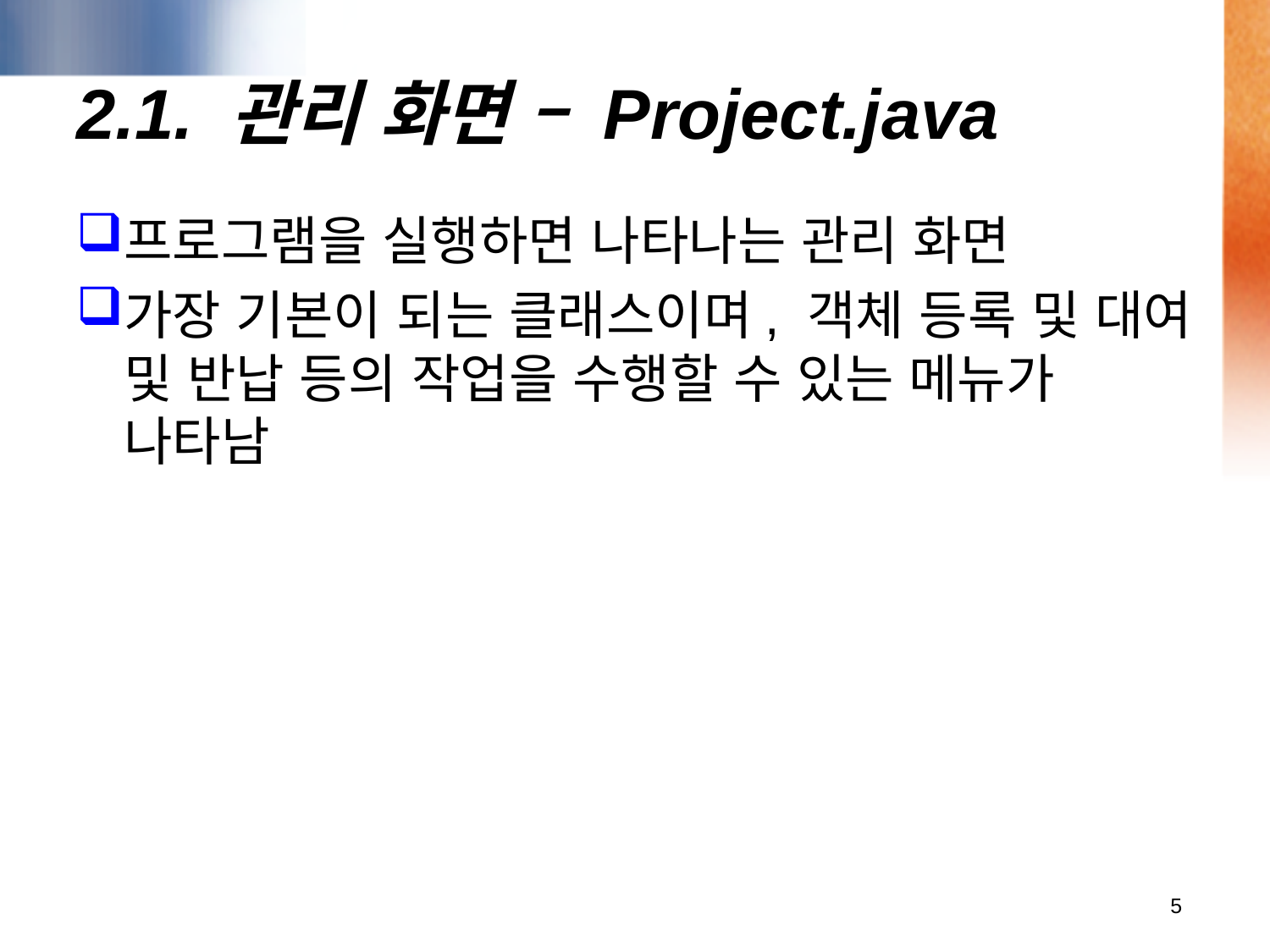

# 2.1. 관리 화면 – Project.java
프로그램을 실행하면 나타나는 관리 화면
가장 기본이 되는 클래스이며, 객체 등록 및 대여 및 반납 등의 작업을 수행할 수 있는 메뉴가 나타남